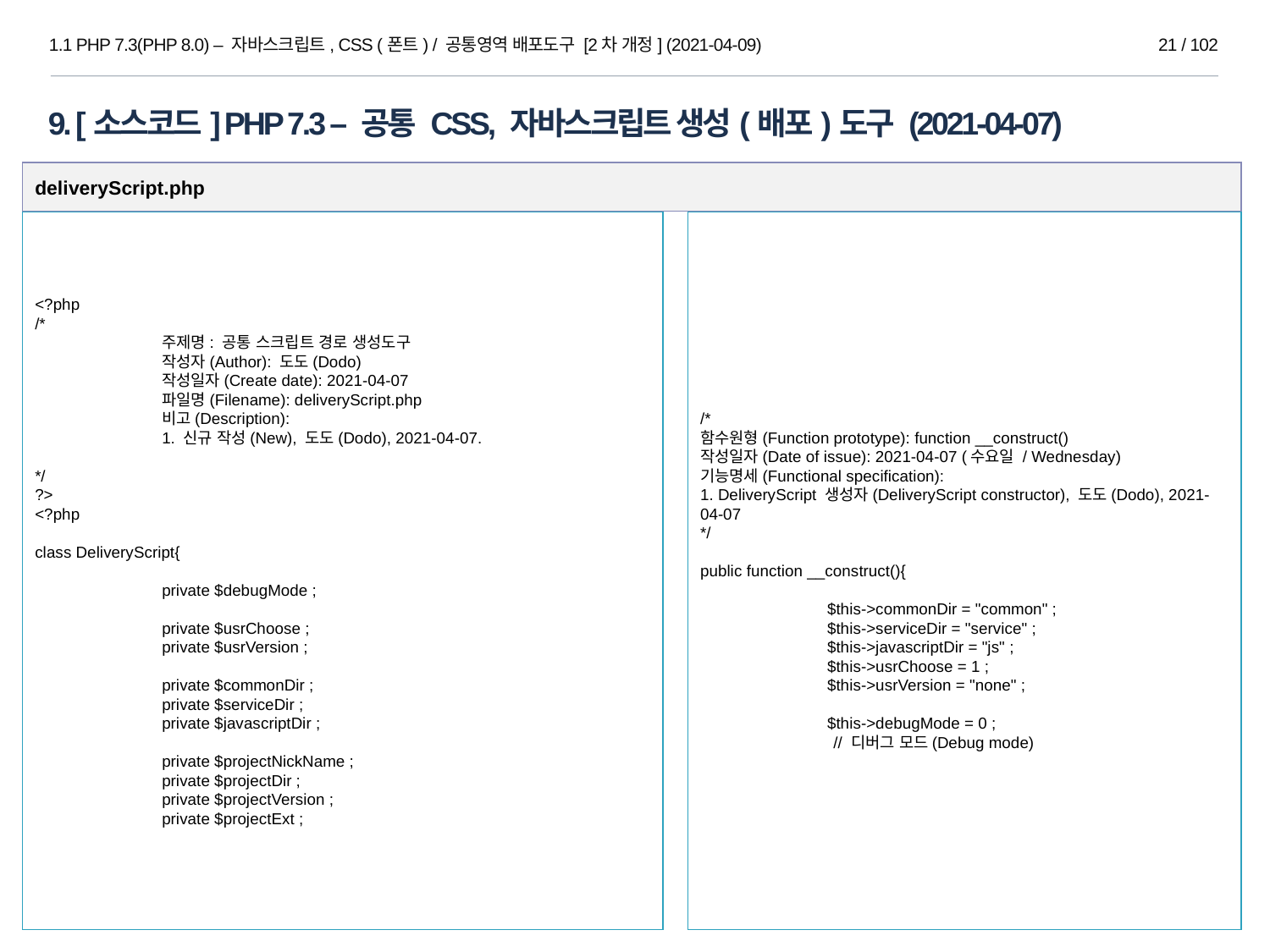

1.1 PHP 7.3(PHP 8.0) – 자바스크립트, CSS (폰트) / 공통영역 배포도구 [2차 개정] (2021-04-09)
21 / 102

9. [소스코드] PHP 7.3 – 공통 CSS, 자바스크립트 생성(배포)도구 (2021-04-07)
deliveryScript.php
<?php
/*
	주제명: 공통 스크립트 경로 생성도구
	작성자(Author): 도도(Dodo)
	작성일자(Create date): 2021-04-07
	파일명(Filename): deliveryScript.php
	비고(Description):
	1. 신규 작성(New), 도도(Dodo), 2021-04-07.

*/
?>
<?php

class DeliveryScript{

	private $debugMode ;

	private $usrChoose ;
	private $usrVersion ;

	private $commonDir ;
	private $serviceDir ;
	private $javascriptDir ;

	private $projectNickName ;
	private $projectDir ;
	private $projectVersion ;
	private $projectExt ;

/*
함수원형(Function prototype): function __construct()
작성일자(Date of issue): 2021-04-07 (수요일 / Wednesday)
기능명세(Functional specification):
1. DeliveryScript 생성자(DeliveryScript constructor), 도도(Dodo), 2021-04-07
*/

public function __construct(){

	$this->commonDir = "common" ;
	$this->serviceDir = "service" ;
	$this->javascriptDir = "js" ;
	$this->usrChoose = 1 ;
	$this->usrVersion = "none" ;

	$this->debugMode = 0 ;
                              // 디버그 모드(Debug mode)